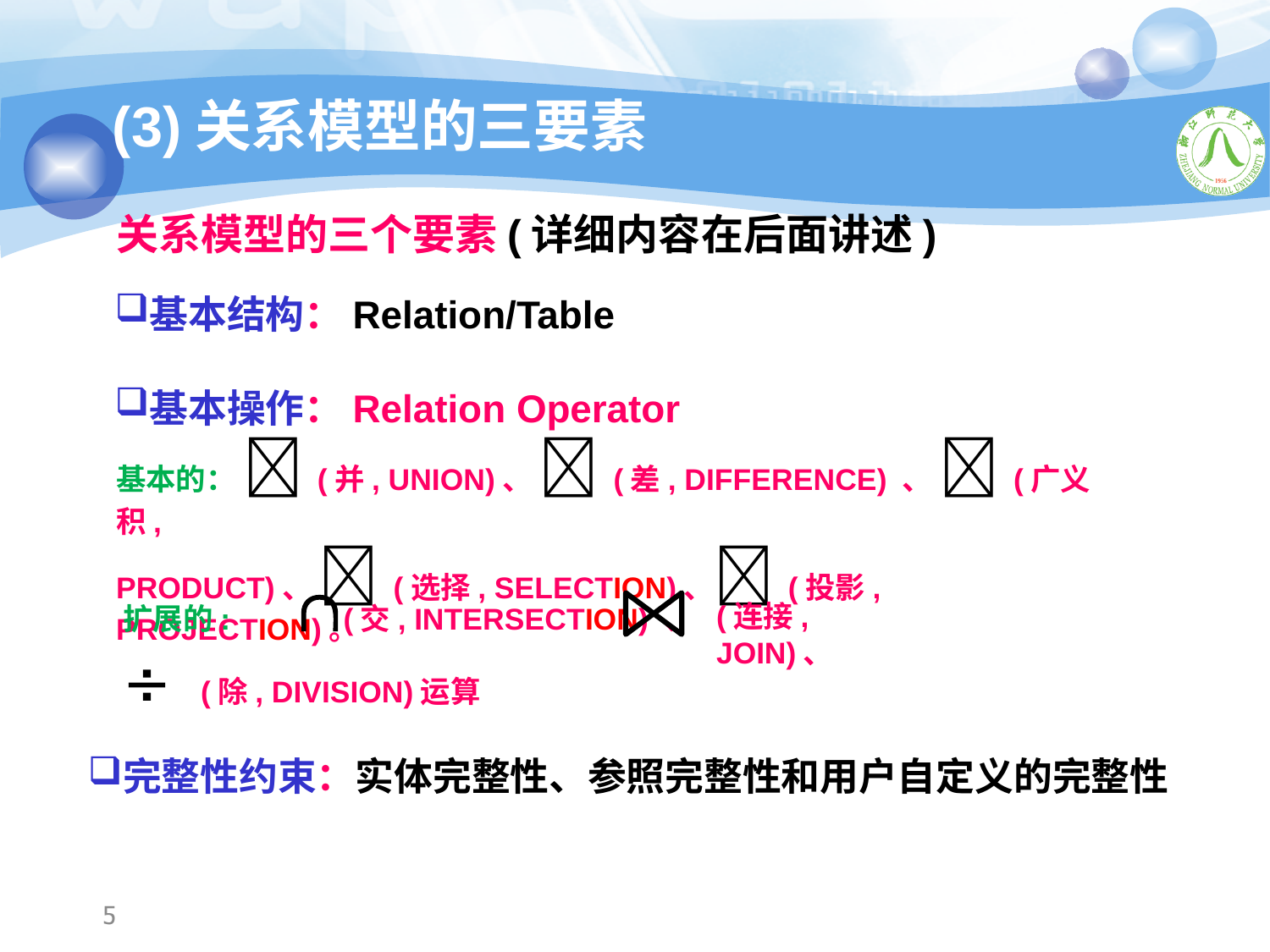

(3)关系模型的三要素
关系模型的三个要素(详细内容在后面讲述)
基本结构：Relation/Table

基本操作：Relation Operator
基本的： ∪(并, UNION)、 −(差, DIFFERENCE) 、 ×(广义积,
PRODUCT)、 σ(选择, SELECTION)、π(投影, PROJECTION)。
扩展的:	∩(交, INTERSECTION) 、
÷ (除, DIVISION)运算

(连接, JOIN)、
完整性约束：实体完整性、参照完整性和用户自定义的完整性
5